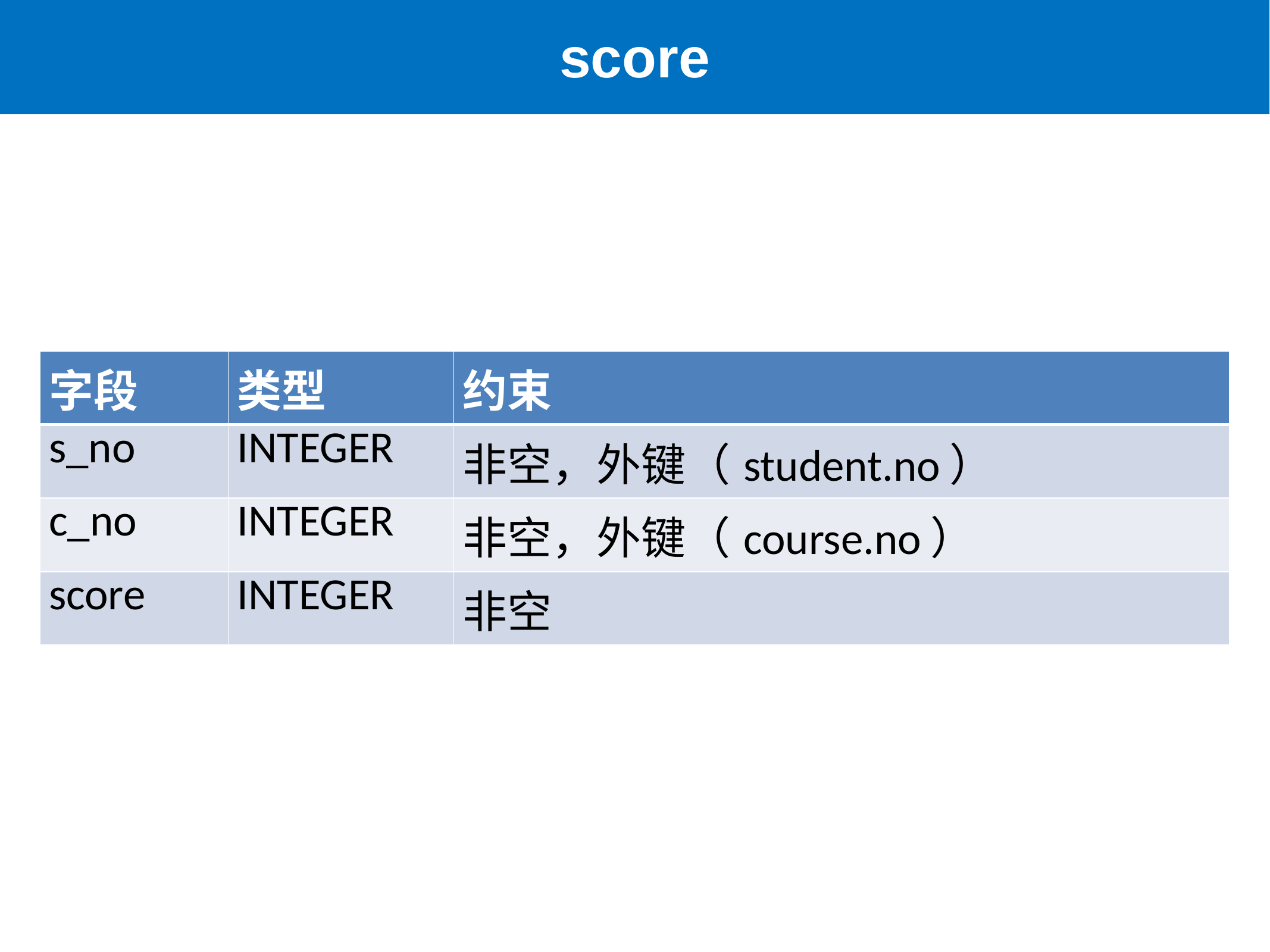

# score
| 字段 | 类型 | 约束 |
| --- | --- | --- |
| s\_no | INTEGER | 非空，外键（student.no） |
| c\_no | INTEGER | 非空，外键（course.no） |
| score | INTEGER | 非空 |